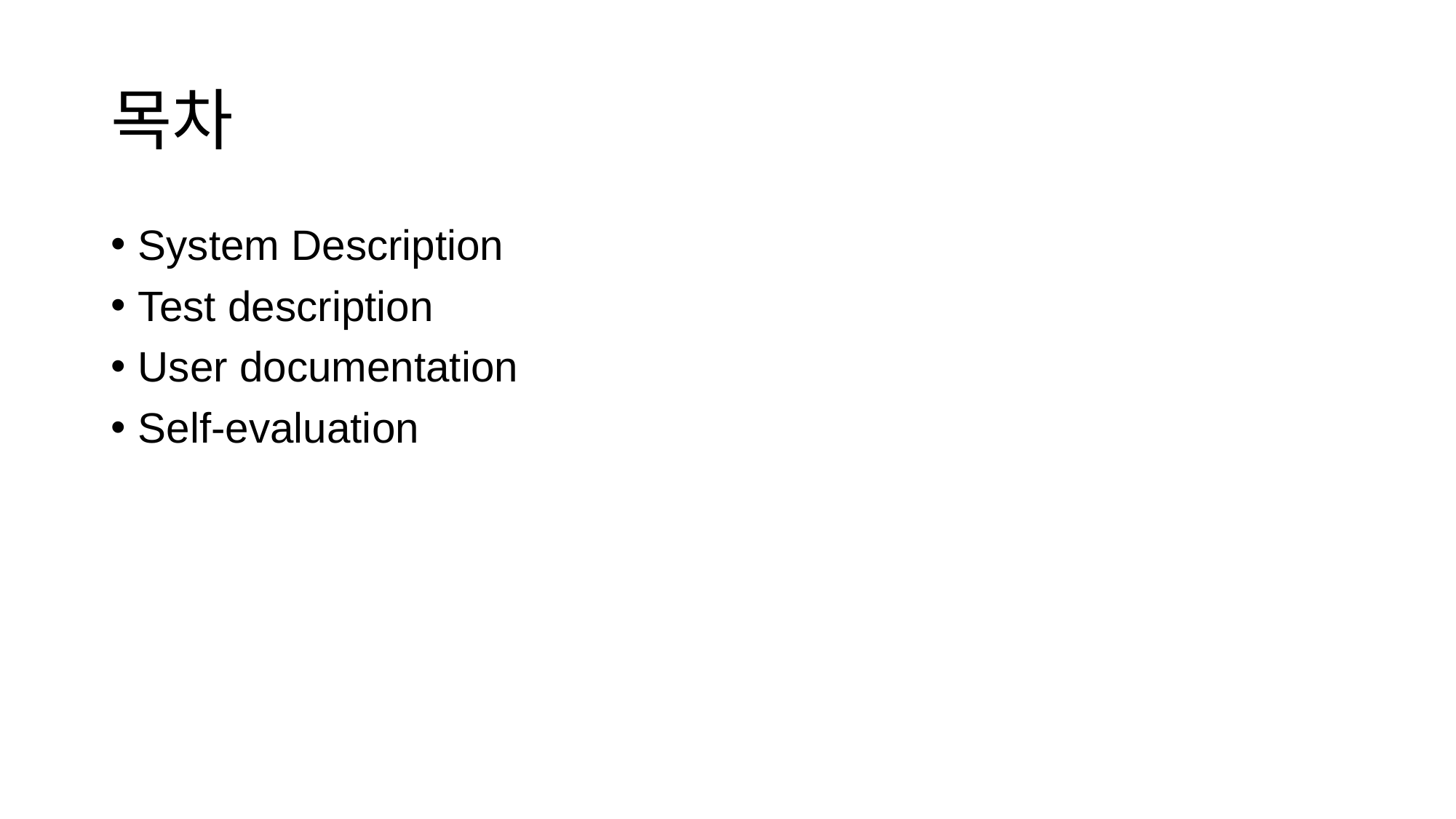

# 목차
System Description
Test description
User documentation
Self-evaluation